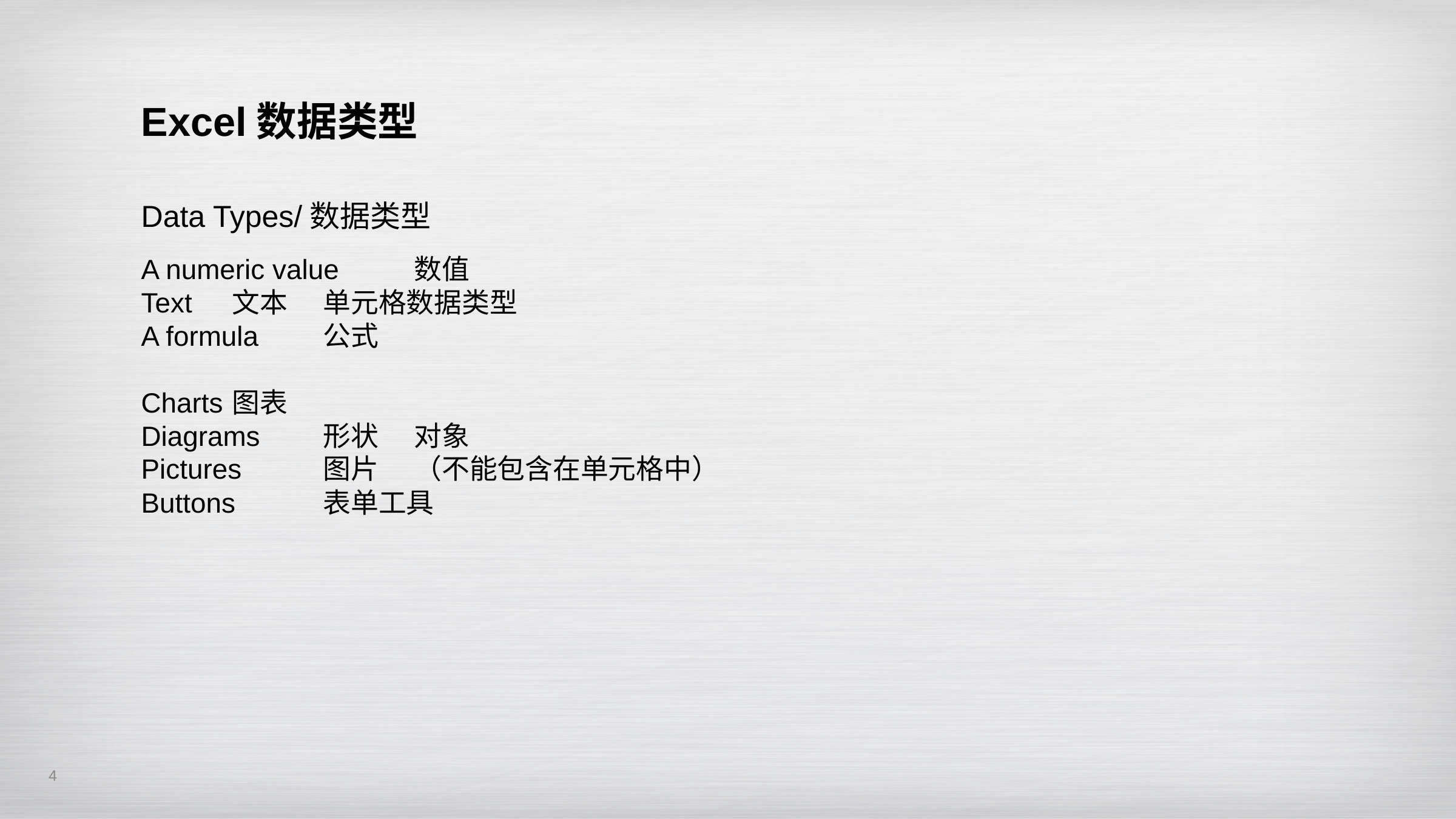

Excel数据类型
Data Types/数据类型

A numeric value	数值
Text	文本	单元格数据类型
A formula	公式

Charts	图表
Diagrams	形状	对象
Pictures	图片	（不能包含在单元格中）
Buttons	表单工具